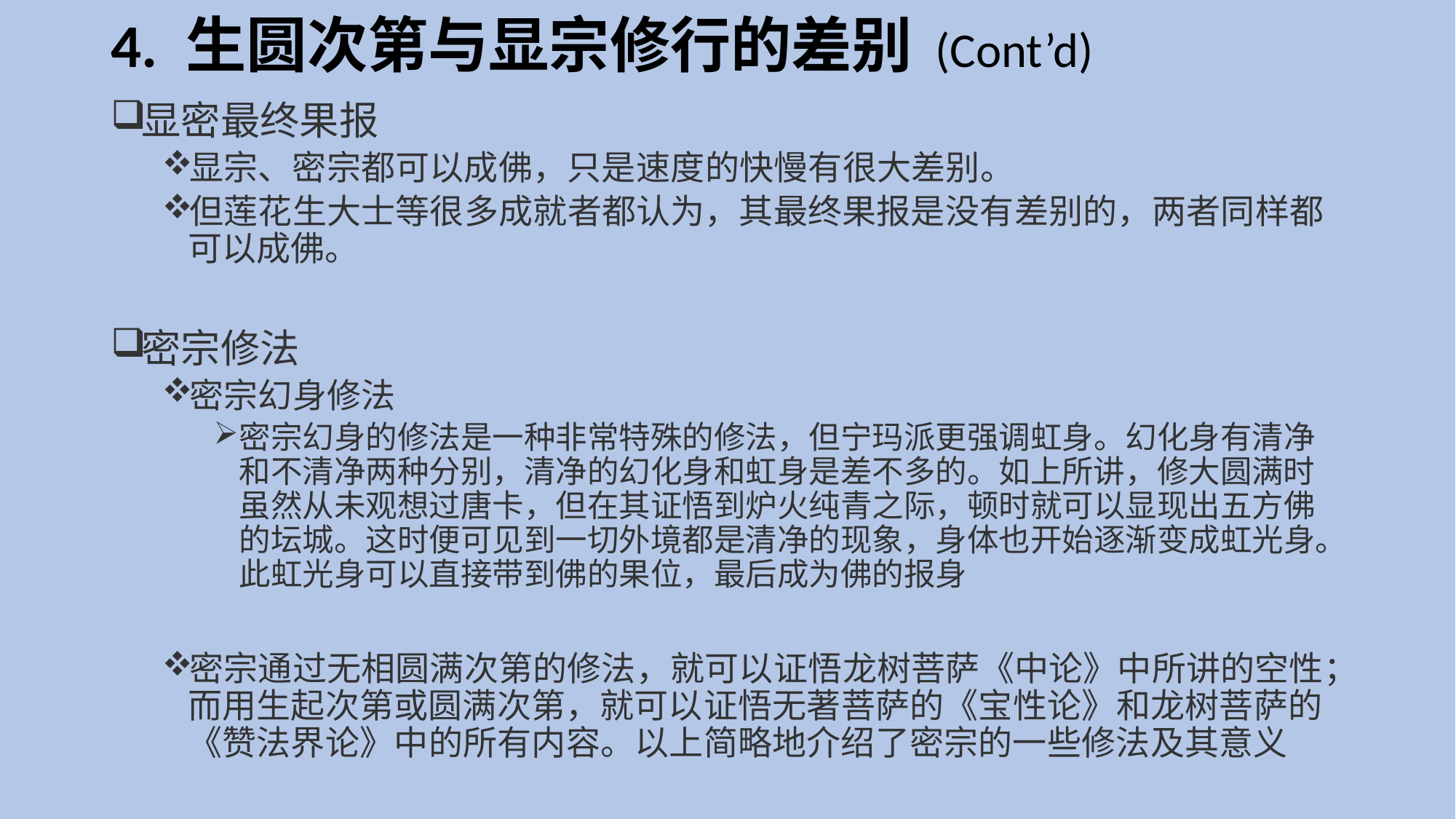

# 4. 生圆次第与显宗修行的差别 (Cont’d)
显密最终果报
显宗、密宗都可以成佛，只是速度的快慢有很大差别。
但莲花生大士等很多成就者都认为，其最终果报是没有差别的，两者同样都可以成佛。

密宗修法
密宗幻身修法
密宗幻身的修法是一种非常特殊的修法，但宁玛派更强调虹身。幻化身有清净和不清净两种分别，清净的幻化身和虹身是差不多的。如上所讲，修大圆满时虽然从未观想过唐卡，但在其证悟到炉火纯青之际，顿时就可以显现出五方佛的坛城。这时便可见到一切外境都是清净的现象，身体也开始逐渐变成虹光身。此虹光身可以直接带到佛的果位，最后成为佛的报身

密宗通过无相圆满次第的修法，就可以证悟龙树菩萨《中论》中所讲的空性；而用生起次第或圆满次第，就可以证悟无著菩萨的《宝性论》和龙树菩萨的《赞法界论》中的所有内容。以上简略地介绍了密宗的一些修法及其意义